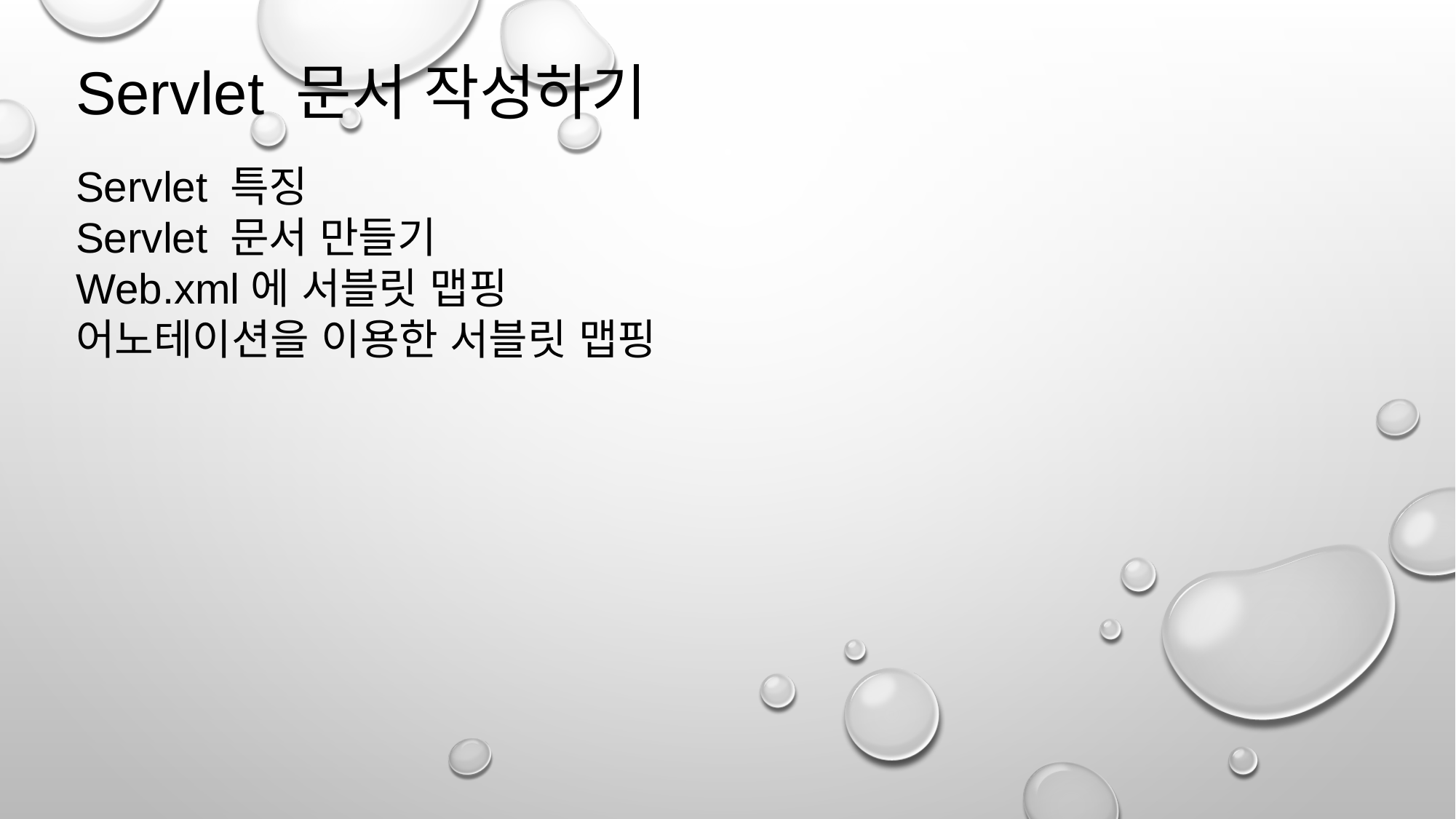

Servlet 문서 작성하기

Servlet 특징
Servlet 문서 만들기
Web.xml에 서블릿 맵핑
어노테이션을 이용한 서블릿 맵핑